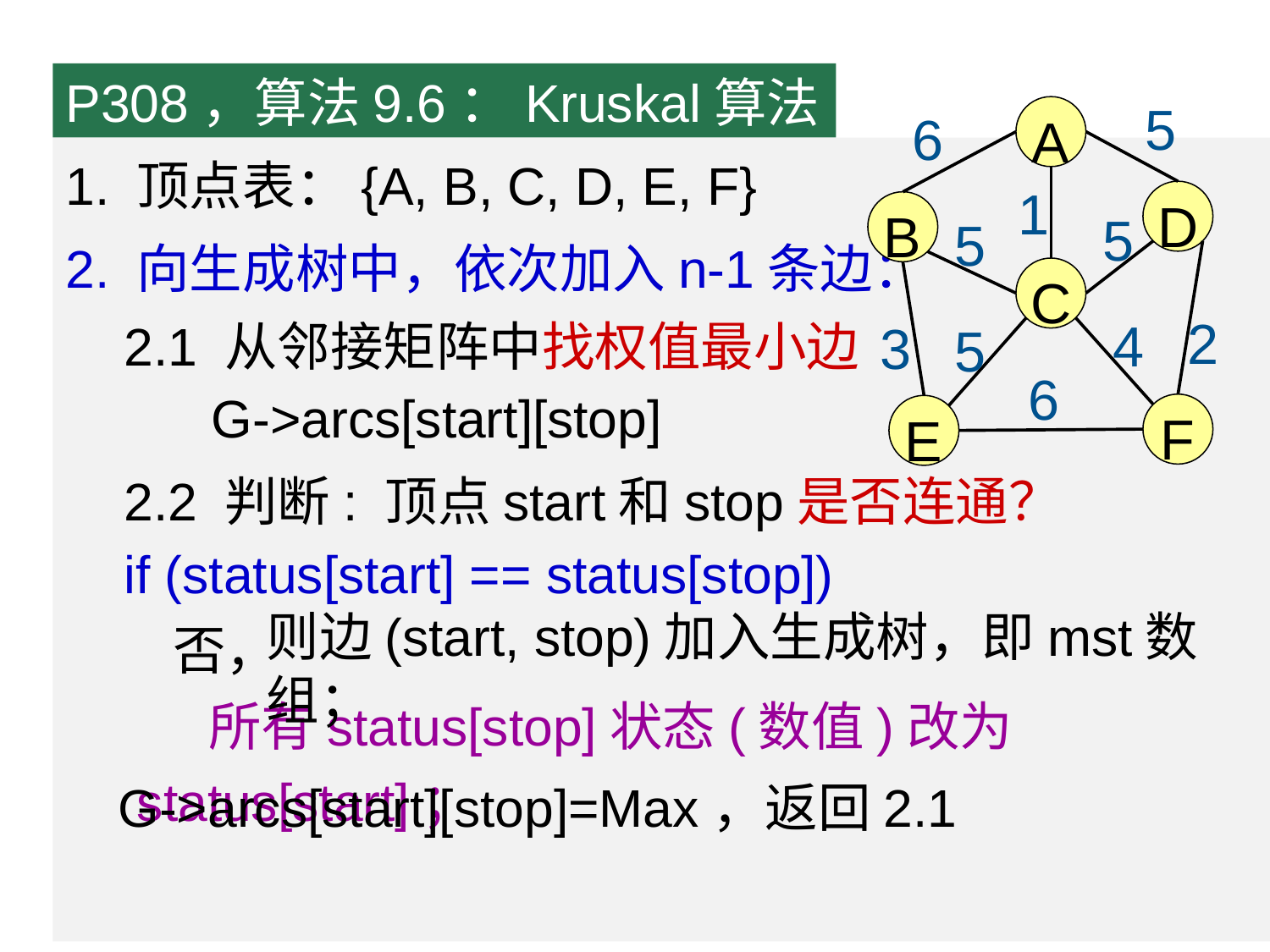

P308，算法9.6：Kruskal算法
5
A
6
1. 顶点表：{A, B, C, D, E, F}
2. 向生成树中，依次加入n-1条边：
    2.1 从邻接矩阵中找权值最小边
          G->arcs[start][stop]
    2.2 判断: 顶点start和stop是否连通？
    if (status[start] == status[stop])
        否，
           所有status[stop]状态(数值)改为status[start]；

1
D
B
5
5
C
2
4
3
5
6
F
E
则边(start, stop)加入生成树，即mst数组；
G->arcs[start][stop]=Max，返回2.1